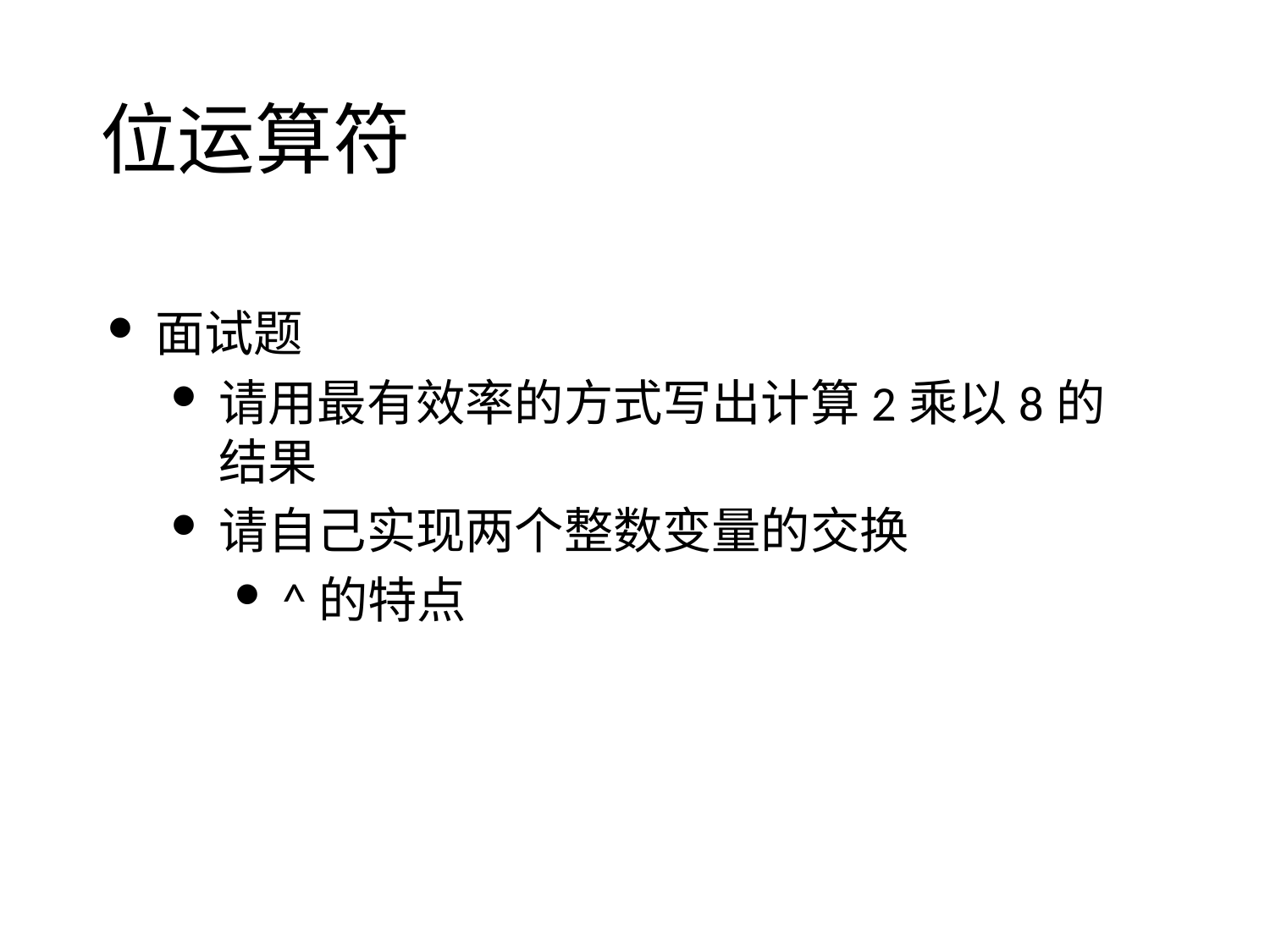

# 位运算符
面试题
请用最有效率的方式写出计算2乘以8的结果
请自己实现两个整数变量的交换
^的特点